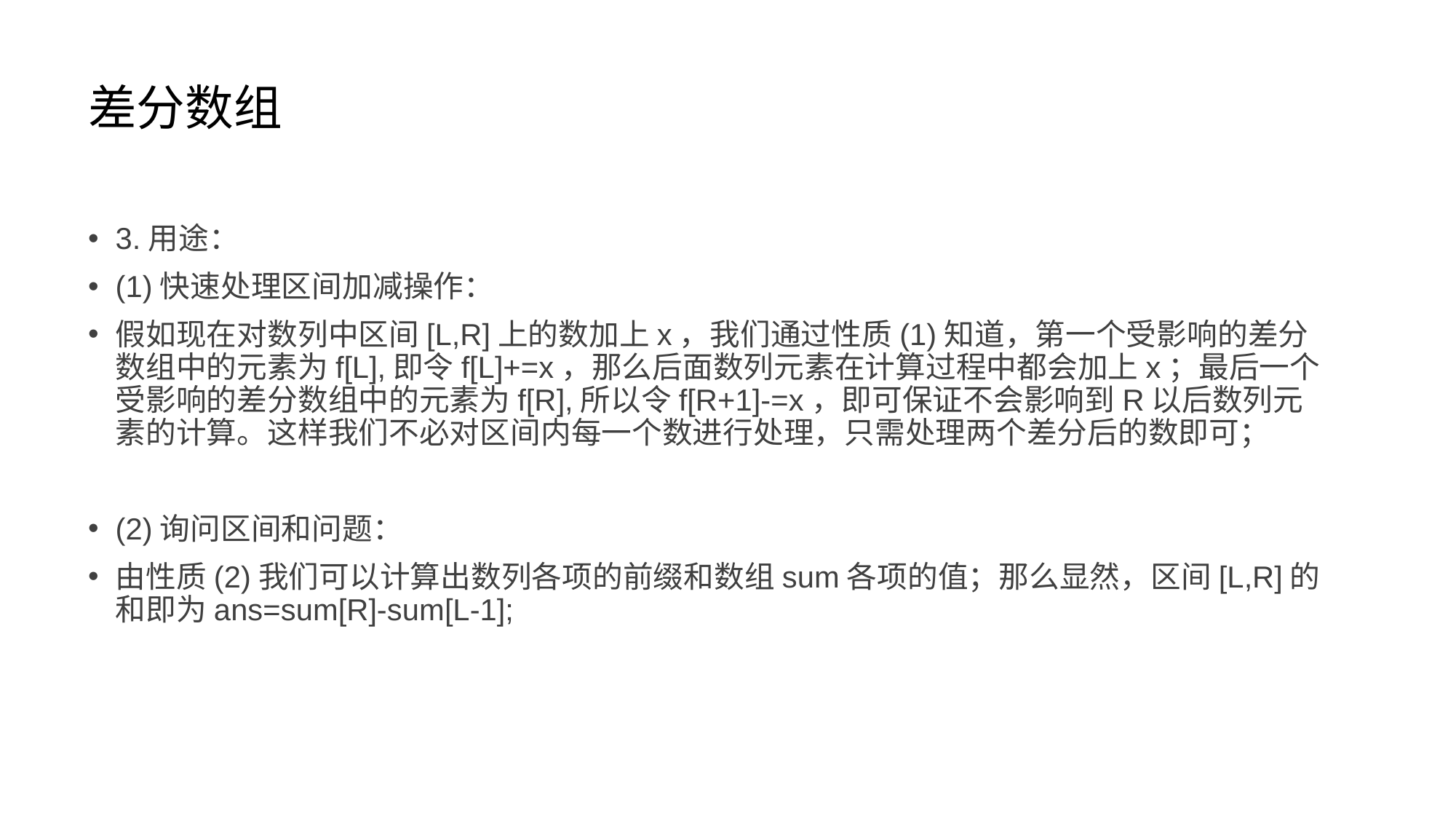

# 差分数组
3.用途：
(1)快速处理区间加减操作：
假如现在对数列中区间[L,R]上的数加上x，我们通过性质(1)知道，第一个受影响的差分数组中的元素为f[L],即令f[L]+=x，那么后面数列元素在计算过程中都会加上x；最后一个受影响的差分数组中的元素为f[R],所以令f[R+1]-=x，即可保证不会影响到R以后数列元素的计算。这样我们不必对区间内每一个数进行处理，只需处理两个差分后的数即可；

(2)询问区间和问题：
由性质(2)我们可以计算出数列各项的前缀和数组sum各项的值；那么显然，区间[L,R]的和即为ans=sum[R]-sum[L-1];